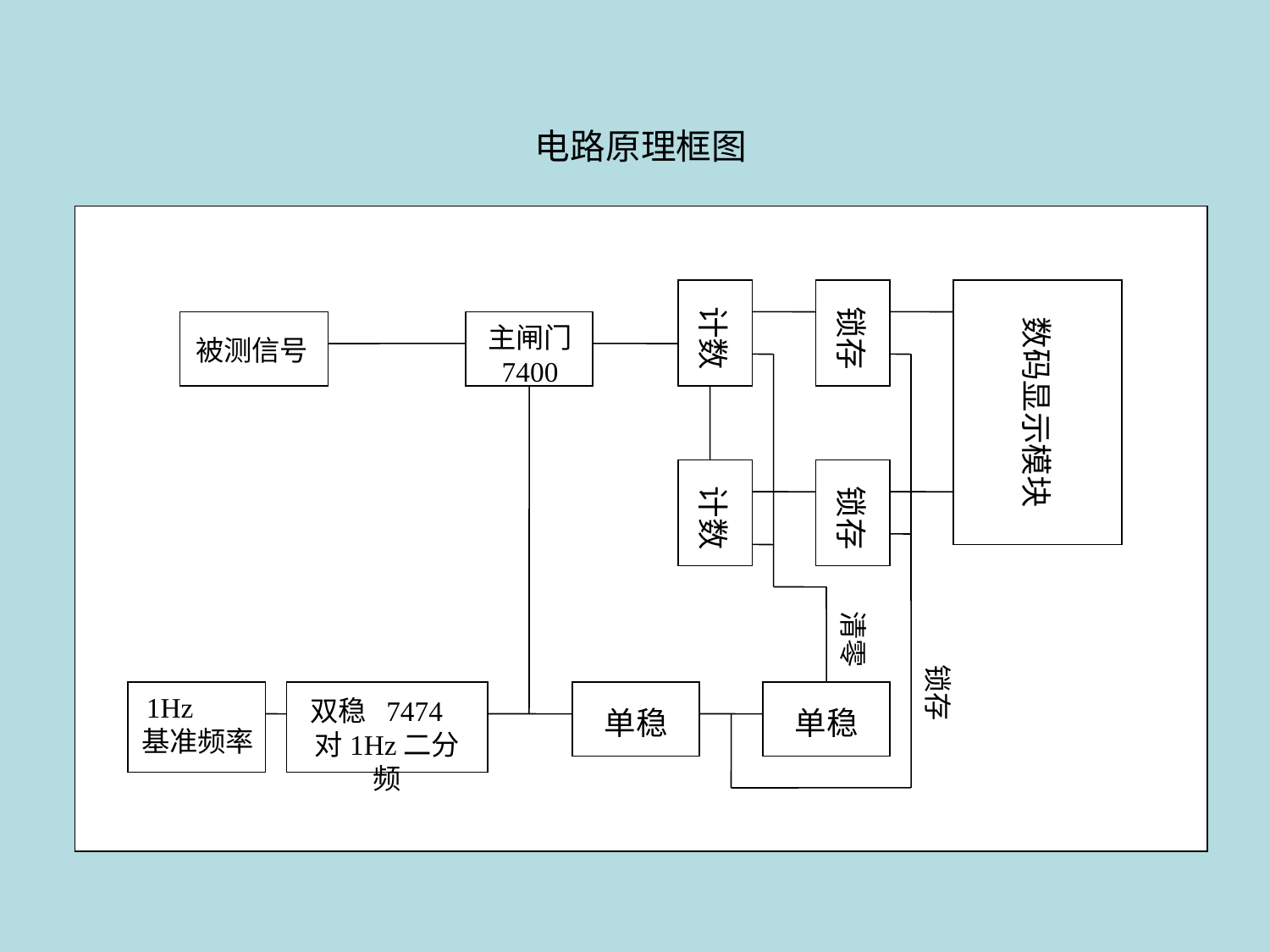

电路原理框图

计数

锁存

数码显示模块

被测信号

主闸门7400

计数

锁存

清零
锁存

双稳  7474    对1Hz二分频

1Hz         基准频率

单稳

单稳